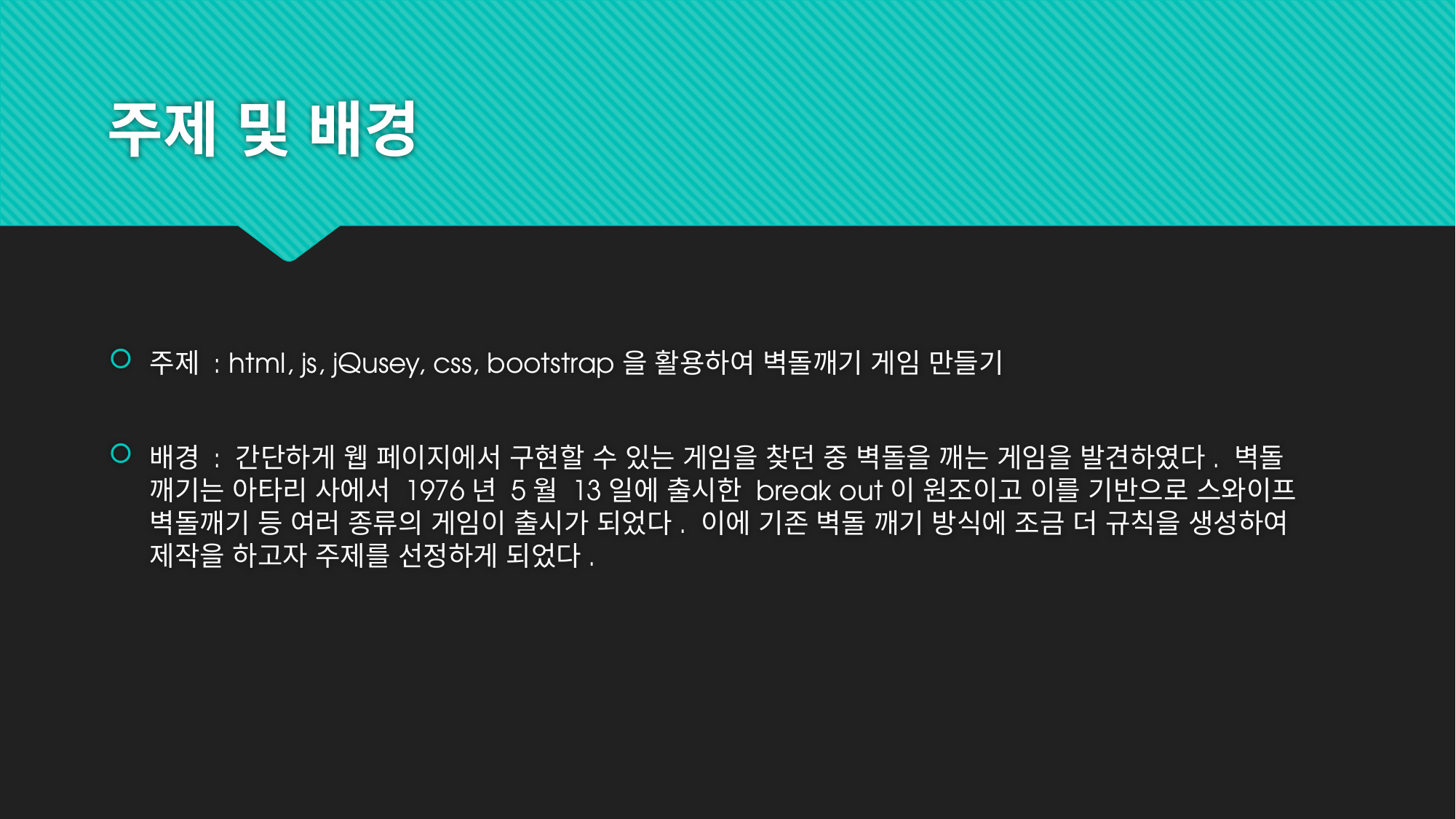

# 주제 및 배경
주제 : html, js, jQusey, css, bootstrap을 활용하여 벽돌깨기 게임 만들기

배경 : 간단하게 웹 페이지에서 구현할 수 있는 게임을 찾던 중 벽돌을 깨는 게임을 발견하였다. 벽돌 깨기는 아타리 사에서 1976년 5월 13일에 출시한 break out이 원조이고 이를 기반으로 스와이프 벽돌깨기 등 여러 종류의 게임이 출시가 되었다. 이에 기존 벽돌 깨기 방식에 조금 더 규칙을 생성하여 제작을 하고자 주제를 선정하게 되었다.